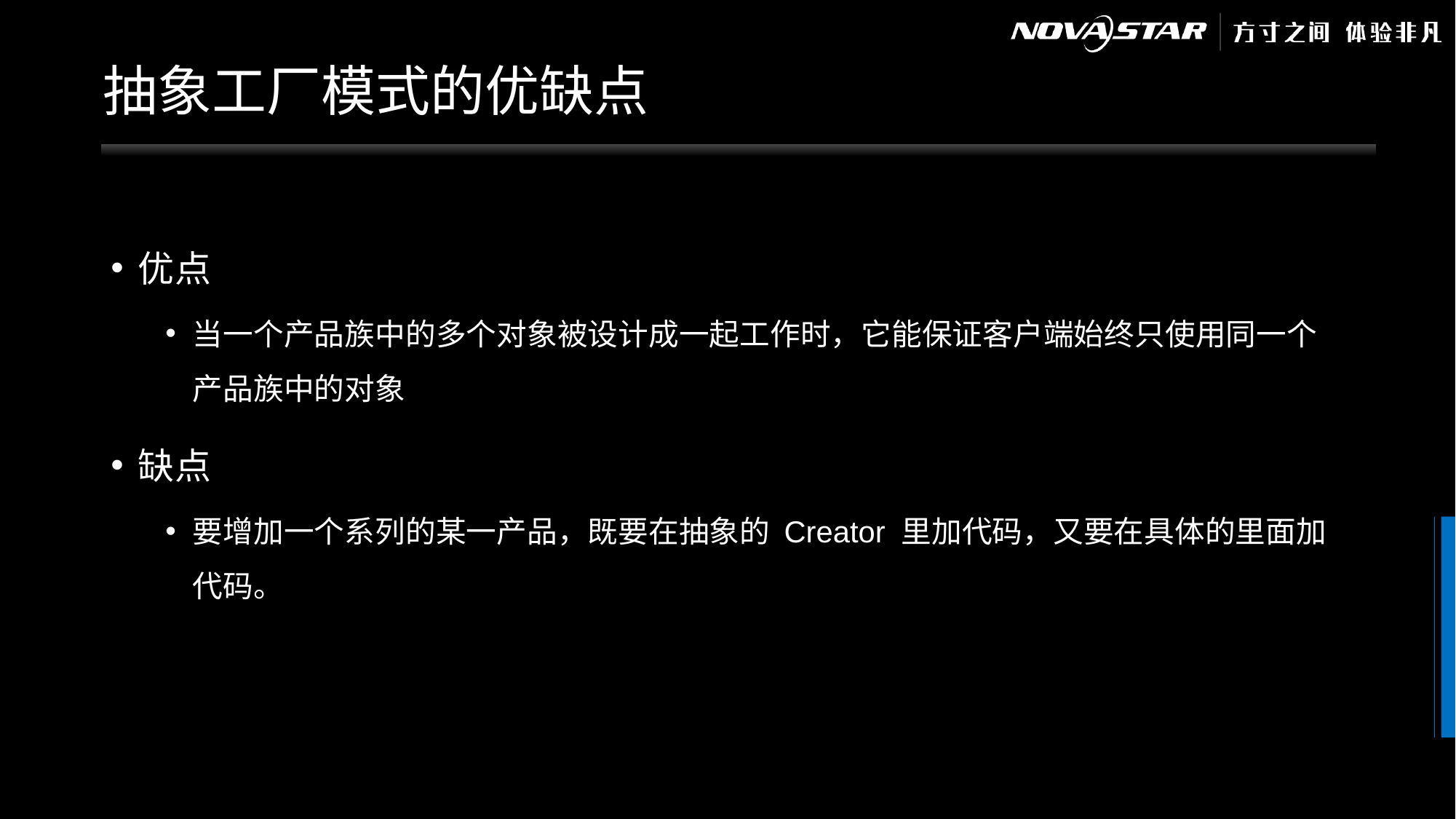

# 抽象工厂模式的优缺点

优点
当一个产品族中的多个对象被设计成一起工作时，它能保证客户端始终只使用同一个产品族中的对象
缺点
要增加一个系列的某一产品，既要在抽象的 Creator 里加代码，又要在具体的里面加代码。